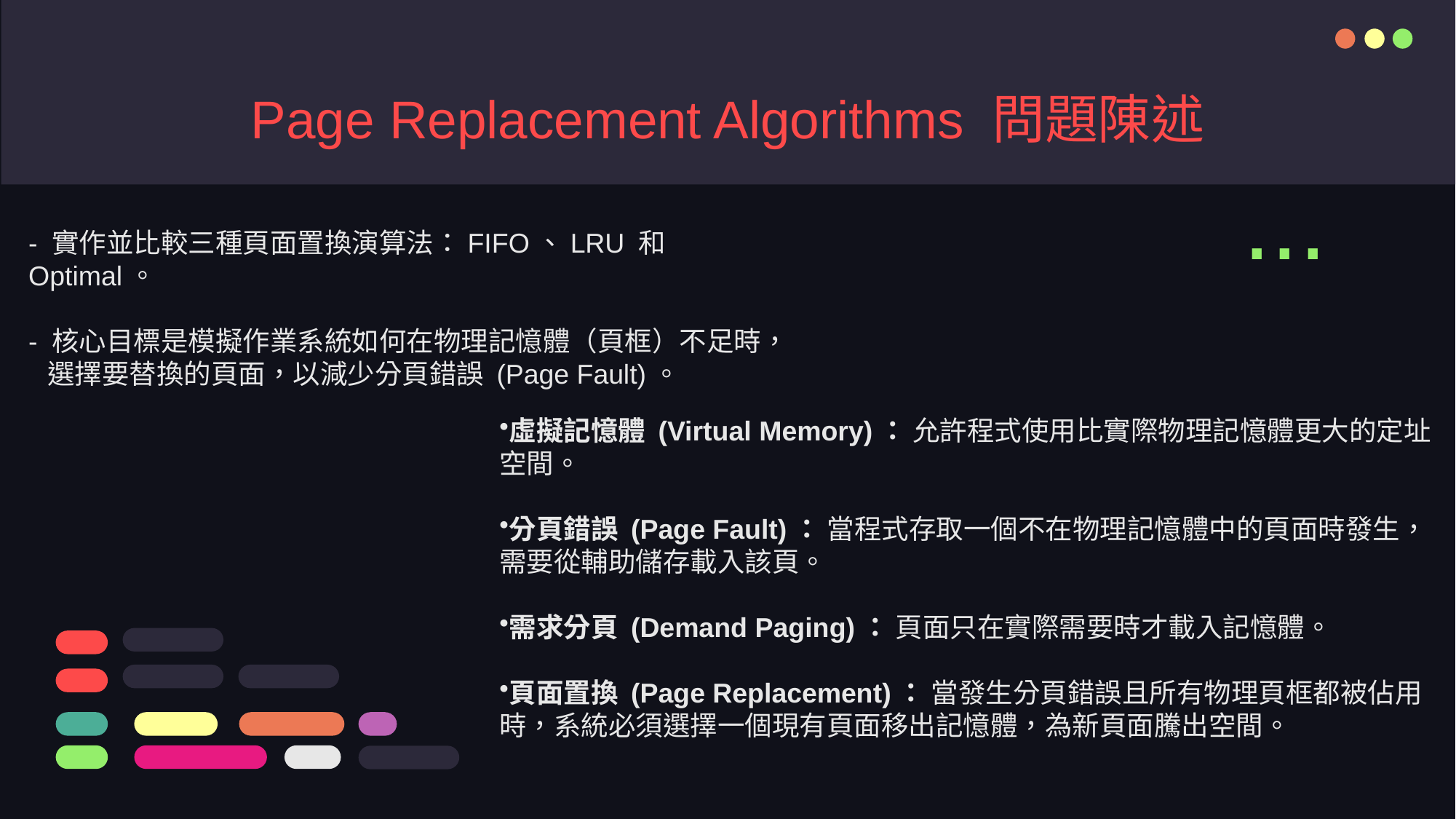

# Page Replacement Algorithms 問題陳述

- 實作並比較三種頁面置換演算法：FIFO、LRU 和 Optimal。

- 核心目標是模擬作業系統如何在物理記憶體（頁框）不足時，
  選擇要替換的頁面，以減少分頁錯誤 (Page Fault)。
...
虛擬記憶體 (Virtual Memory)： 允許程式使用比實際物理記憶體更大的定址空間。

分頁錯誤 (Page Fault)： 當程式存取一個不在物理記憶體中的頁面時發生，需要從輔助儲存載入該頁。

需求分頁 (Demand Paging)： 頁面只在實際需要時才載入記憶體。

頁面置換 (Page Replacement)： 當發生分頁錯誤且所有物理頁框都被佔用時，系統必須選擇一個現有頁面移出記憶體，為新頁面騰出空間。